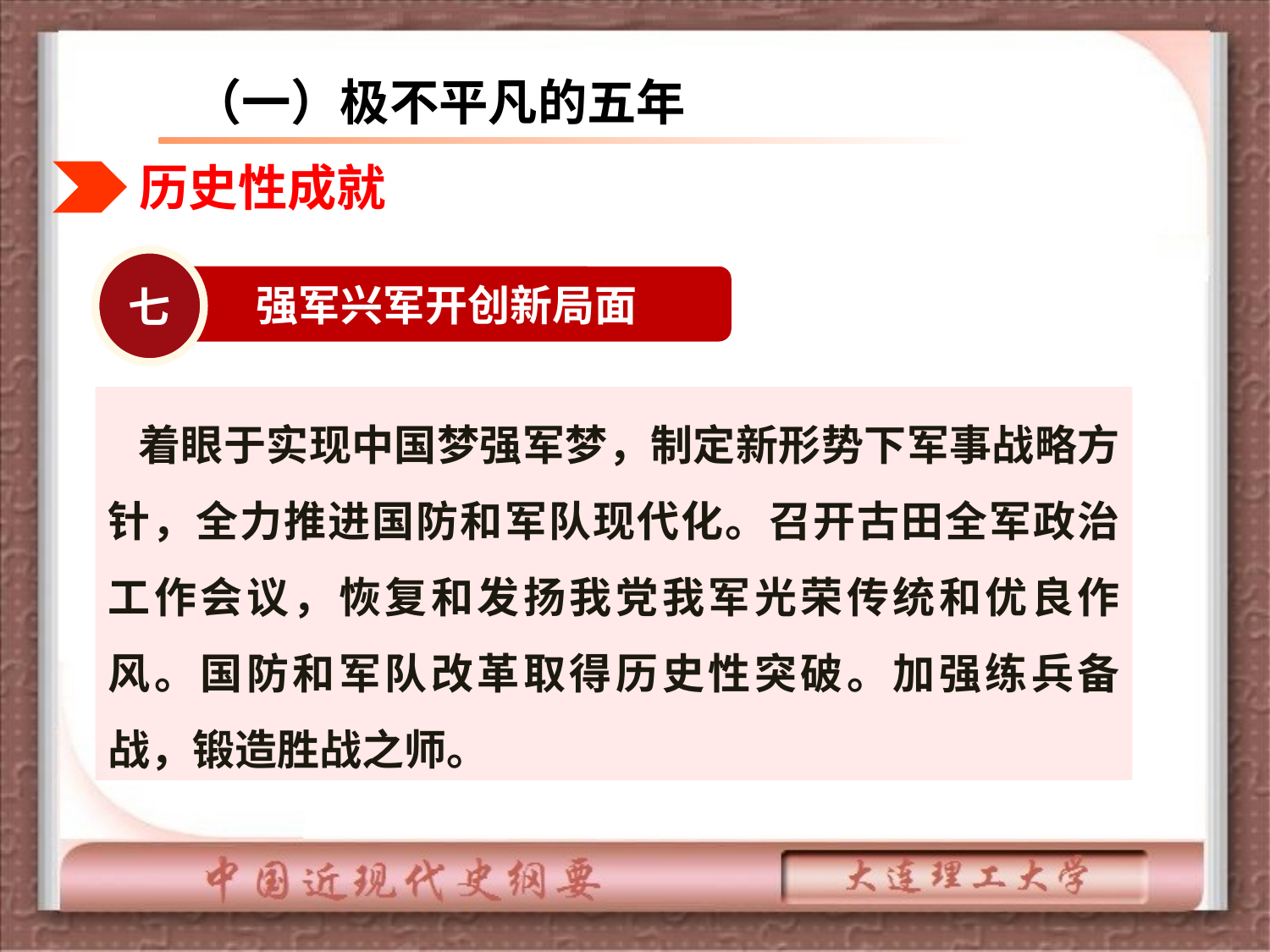

（一）极不平凡的五年

历史性成就

七
强军兴军开创新局面
  着眼于实现中国梦强军梦，制定新形势下军事战略方针，全力推进国防和军队现代化。召开古田全军政治工作会议，恢复和发扬我党我军光荣传统和优良作风。国防和军队改革取得历史性突破。加强练兵备战，锻造胜战之师。